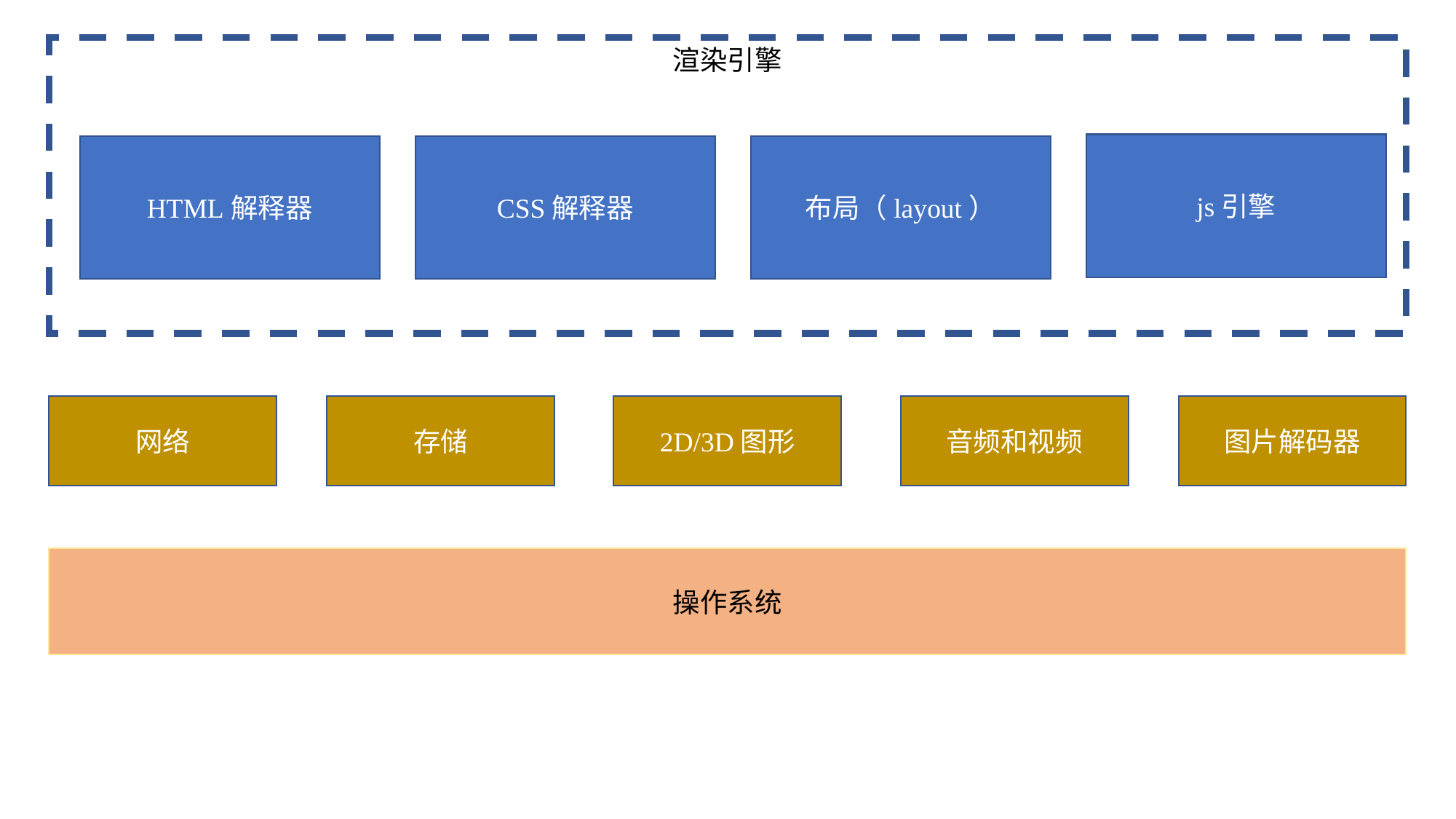

渲染引擎
js引擎
HTML解释器
CSS解释器
布局（layout）
网络
2D/3D图形
音频和视频
图片解码器
存储
操作系统